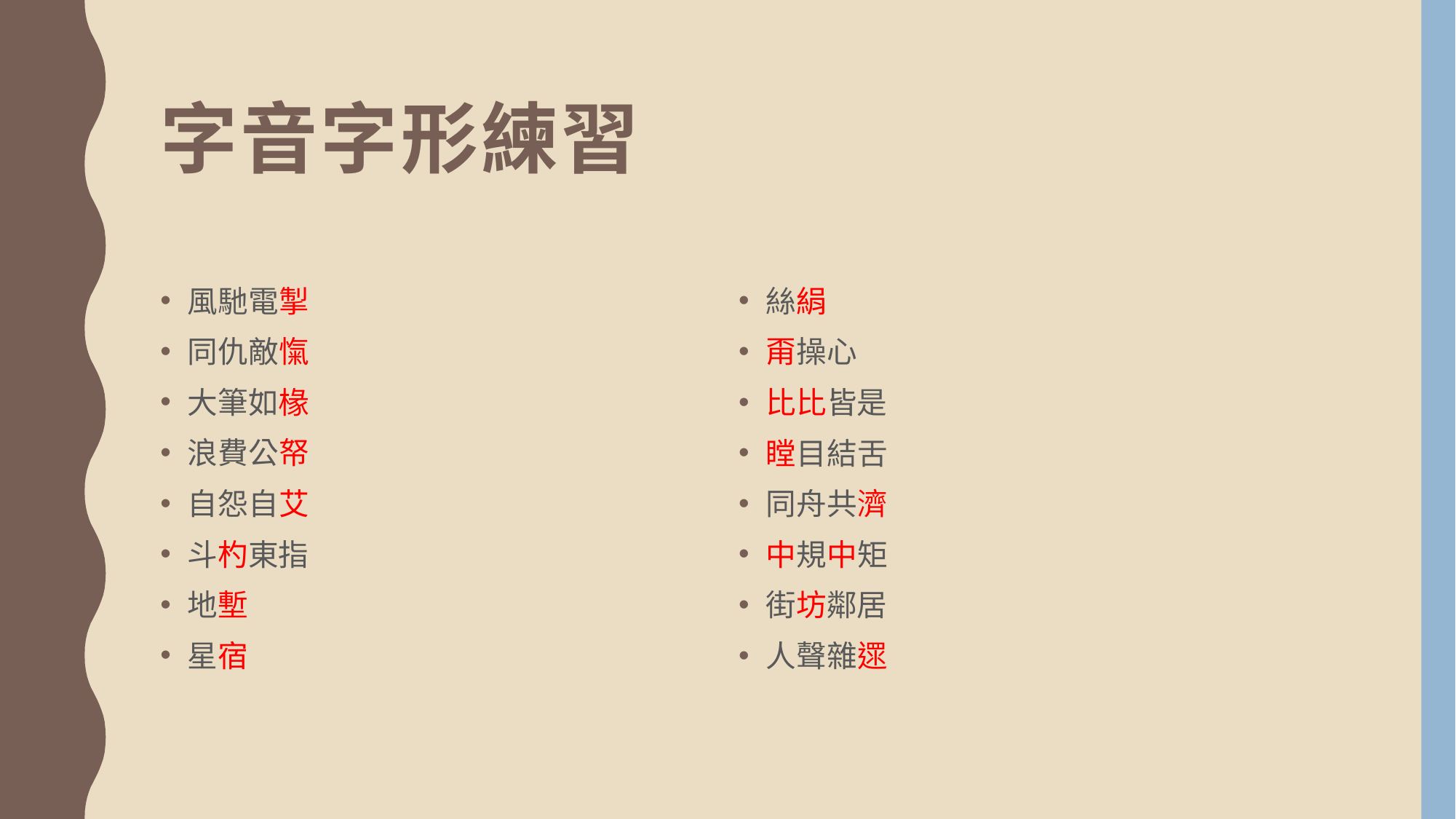

# 字音字形練習
風馳電掣
同仇敵愾
大筆如椽
浪費公帑
自怨自艾
斗杓東指
地塹
星宿
絲絹
甭操心
比比皆是
瞠目結舌
同舟共濟
中規中矩
街坊鄰居
人聲雜遝